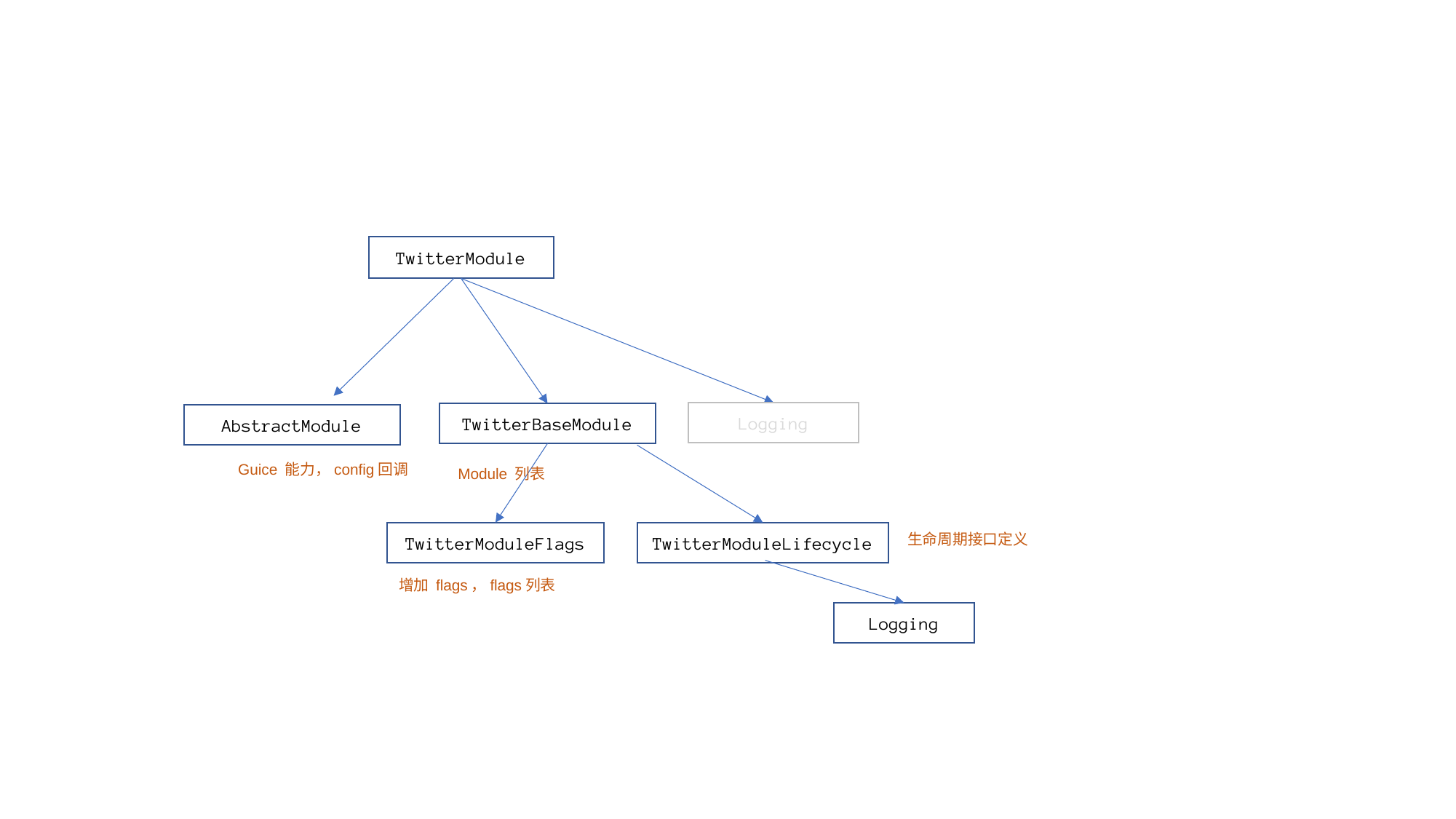

TwitterModule
Logging
TwitterBaseModule
AbstractModule
Guice 能力，config回调
 Module 列表
TwitterModuleFlags
TwitterModuleLifecycle
生命周期接口定义
   增加 flags，flags列表
Logging